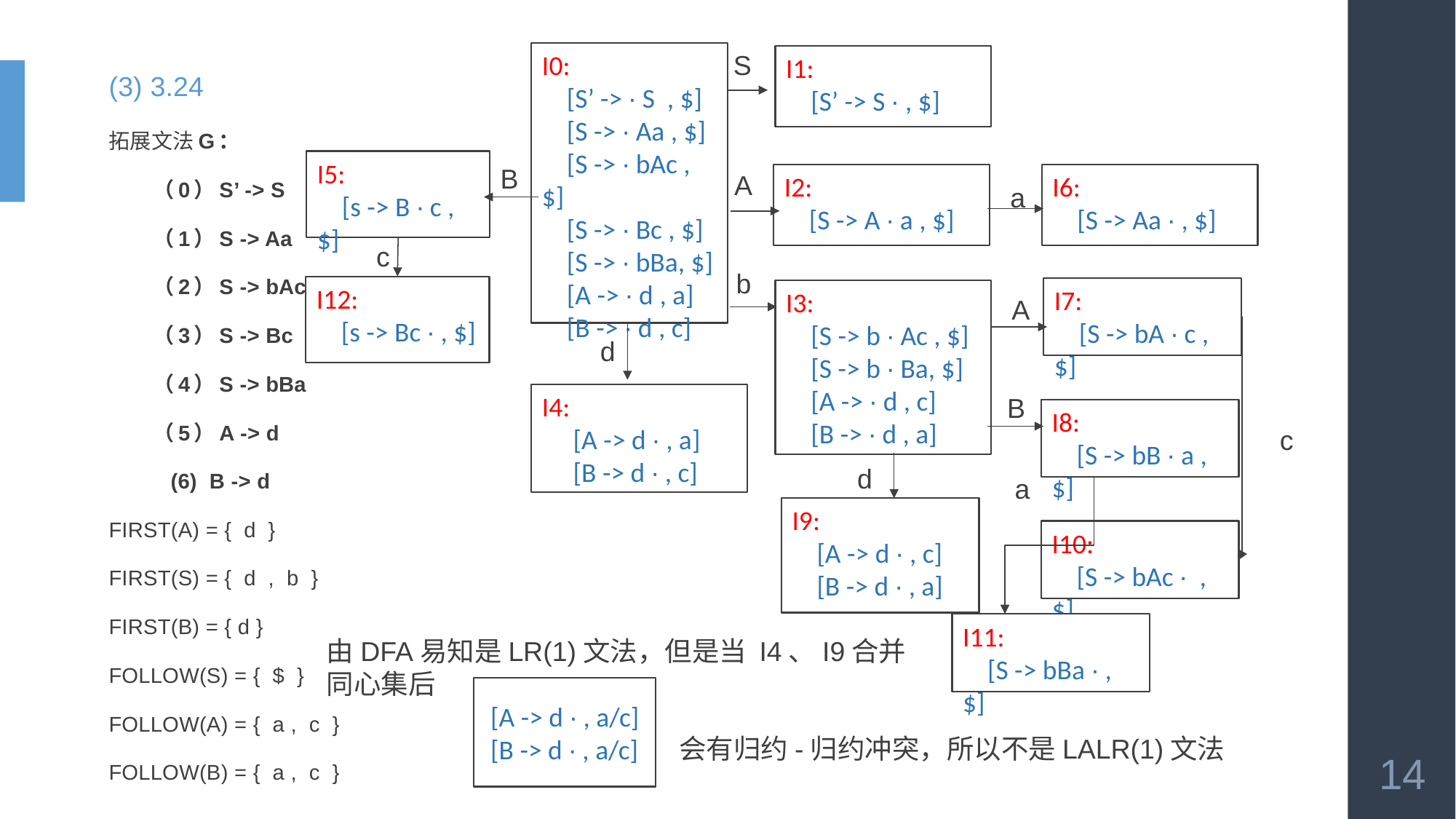

S
I0:
    [S’ -> ∙ S  , $]
    [S -> ∙ Aa , $]
    [S -> ∙ bAc , $]
    [S -> ∙ Bc , $]
    [S -> ∙ bBa, $]
    [A -> ∙ d , a]
    [B -> ∙ d , c]

I1:
    [S’ -> S ∙ , $]

(3) 3.24
拓展文法G：
        （0）S’ -> S
        （1）S -> Aa
        （2）S -> bAc
        （3）S -> Bc
        （4）S -> bBa
        （5）A -> d
          (6)  B -> d
FIRST(A) = {  d  }
FIRST(S) = {  d  ,  b  }
FIRST(B) = { d }
FOLLOW(S) = {  $  }
FOLLOW(A) = {  a ,  c  }
FOLLOW(B) = {  a ,  c  }
I5:
    [s -> B ∙ c , $]
B
A
I2:
    [S -> A ∙ a , $]

I6:
    [S -> Aa ∙ , $]

a
c
b
I12:
    [s -> Bc ∙ , $]
I7:
    [S -> bA ∙ c , $]

I3:
    [S -> b ∙ Ac , $]
    [S -> b ∙ Ba, $]
    [A -> ∙ d , c]
    [B -> ∙ d , a]
A
d
I4:
     [A -> d ∙ , a]
     [B -> d ∙ , c]
B
I8:
    [S -> bB ∙ a , $]

c
d
a
I9:
    [A -> d ∙ , c]
    [B -> d ∙ , a]

I10:
    [S -> bAc ∙  , $]

I11:
    [S -> bBa ∙ , $]

由DFA易知是LR(1)文法，但是当 I4、I9合并
同心集后
 [A -> d ∙ , a/c]
 [B -> d ∙ , a/c]
会有归约-归约冲突，所以不是LALR(1)文法
14